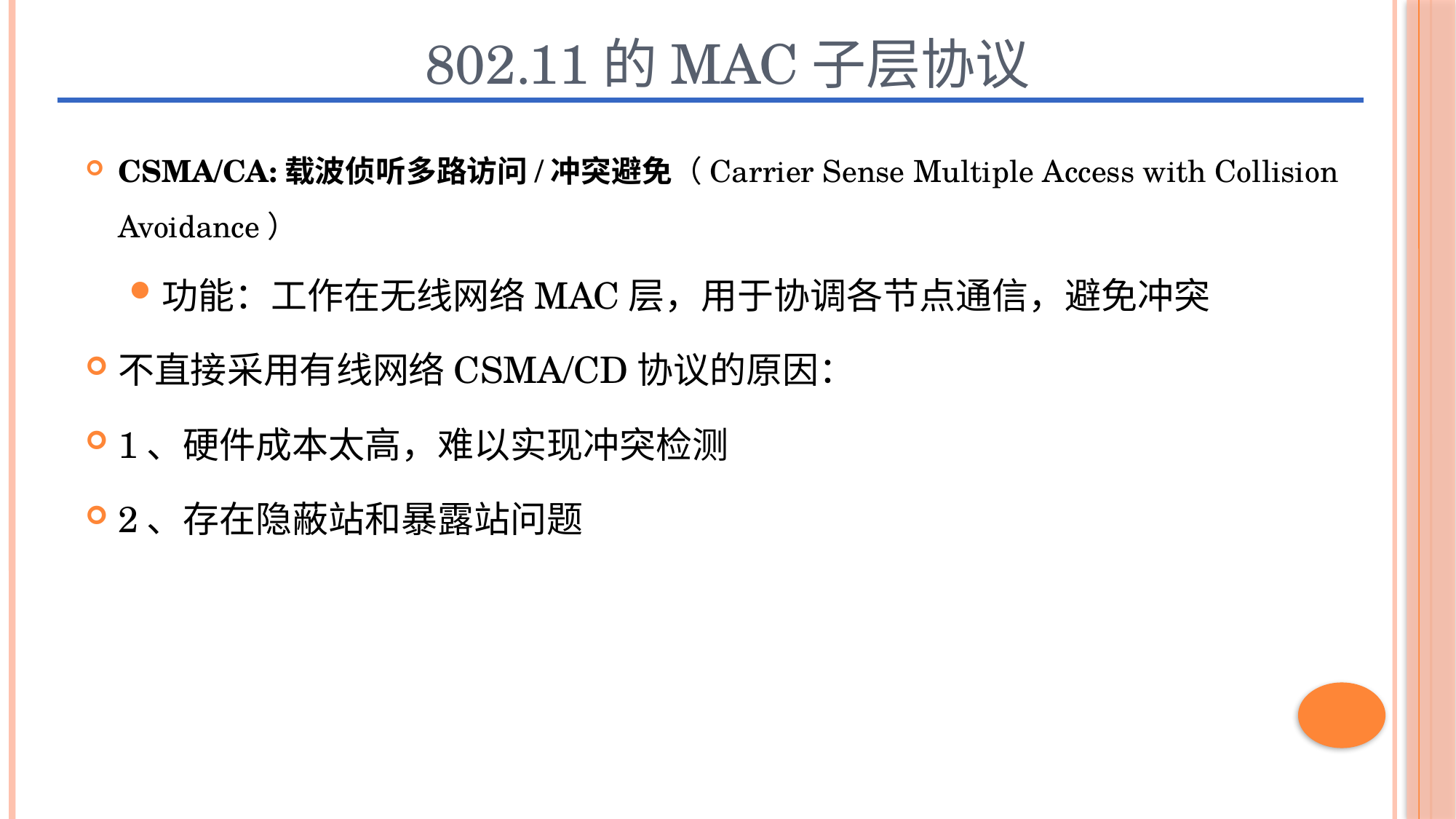

# 802.11的MAC子层协议
一、 WLAN通信中的问题
CSMA/CA:载波侦听多路访问/冲突避免（Carrier Sense Multiple Access with Collision Avoidance）
功能：工作在无线网络MAC层，用于协调各节点通信，避免冲突
不直接采用有线网络CSMA/CD协议的原因：
1、硬件成本太高，难以实现冲突检测
2、存在隐蔽站和暴露站问题